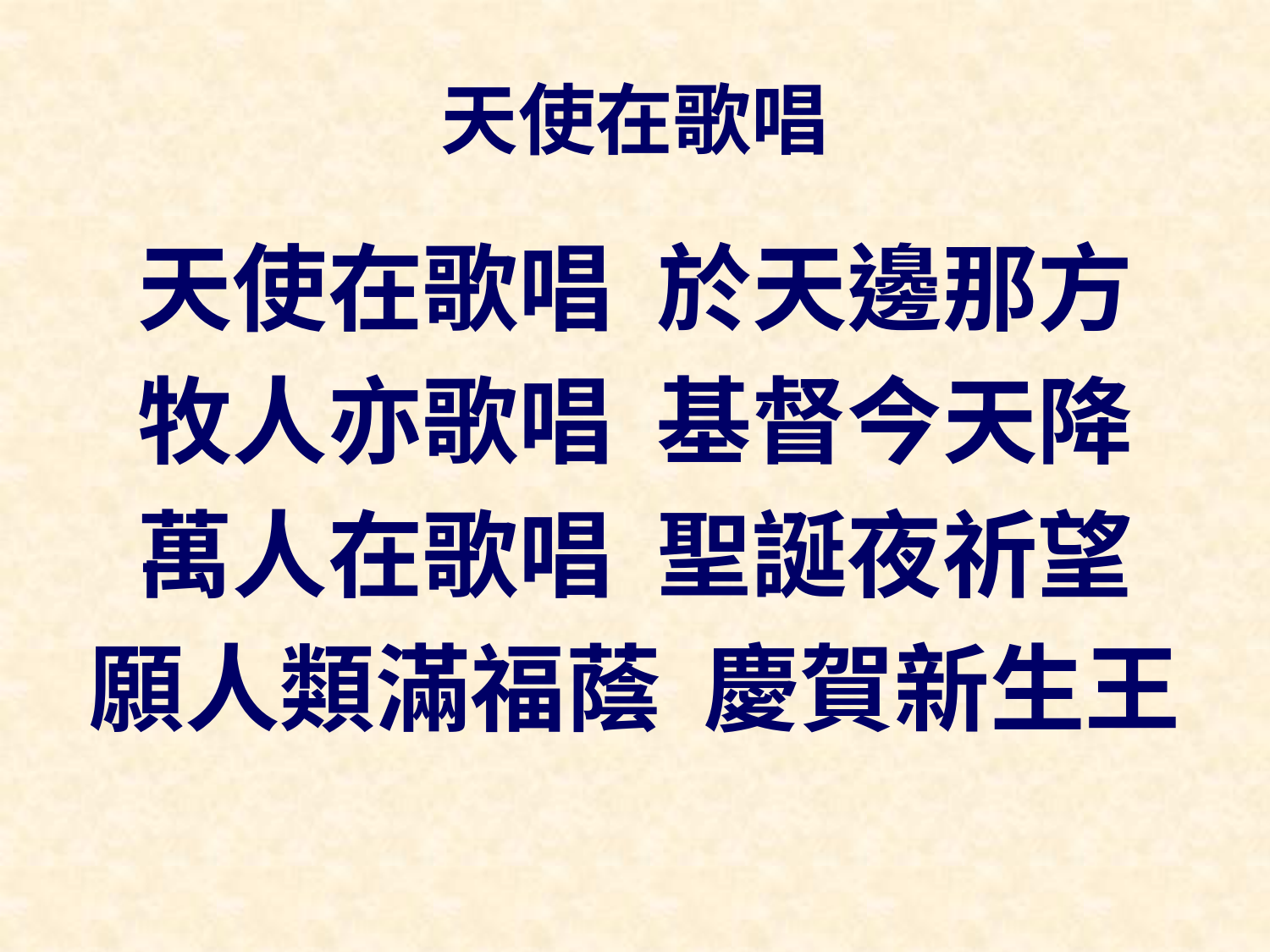

# 天使在歌唱
天使在歌唱  於天邊那方
牧人亦歌唱  基督今天降
萬人在歌唱  聖誕夜祈望
願人類滿福蔭  慶賀新生王